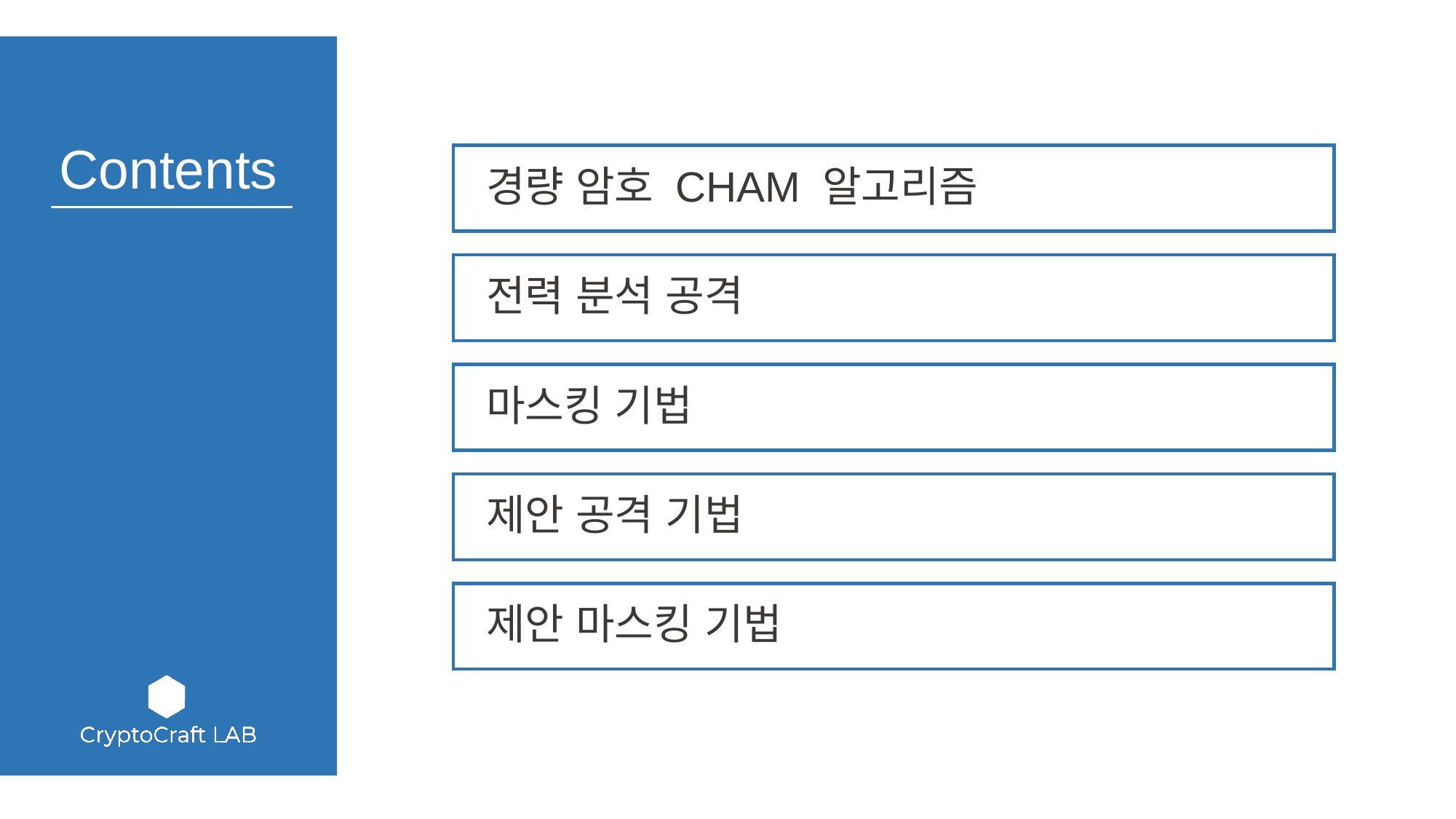

경량 암호 CHAM 알고리즘
 전력 분석 공격
 마스킹 기법
 제안 공격 기법
 제안 마스킹 기법